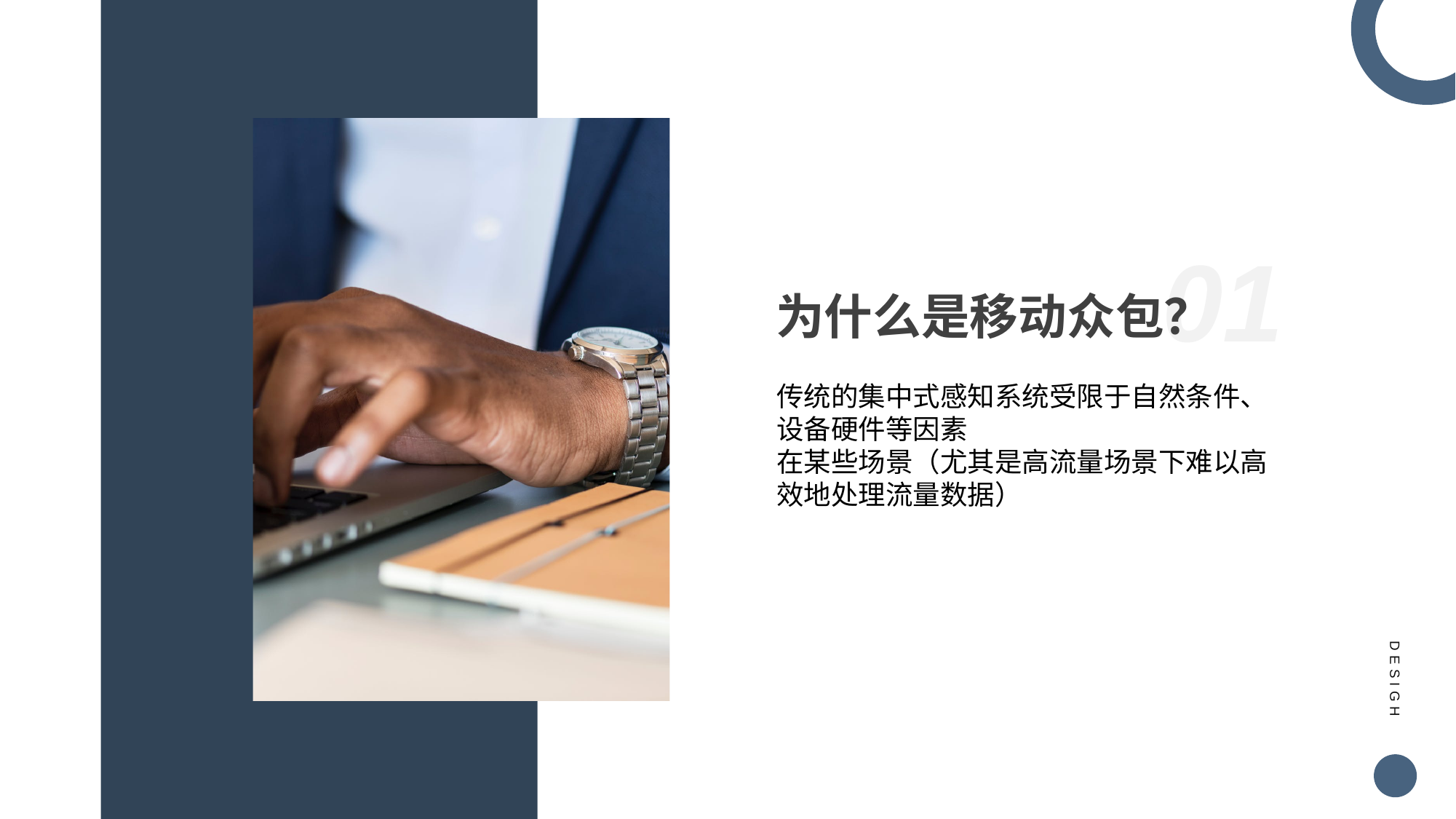

01
为什么是移动众包？
传统的集中式感知系统受限于自然条件、设备硬件等因素
在某些场景（尤其是高流量场景下难以高效地处理流量数据）
DESIGH